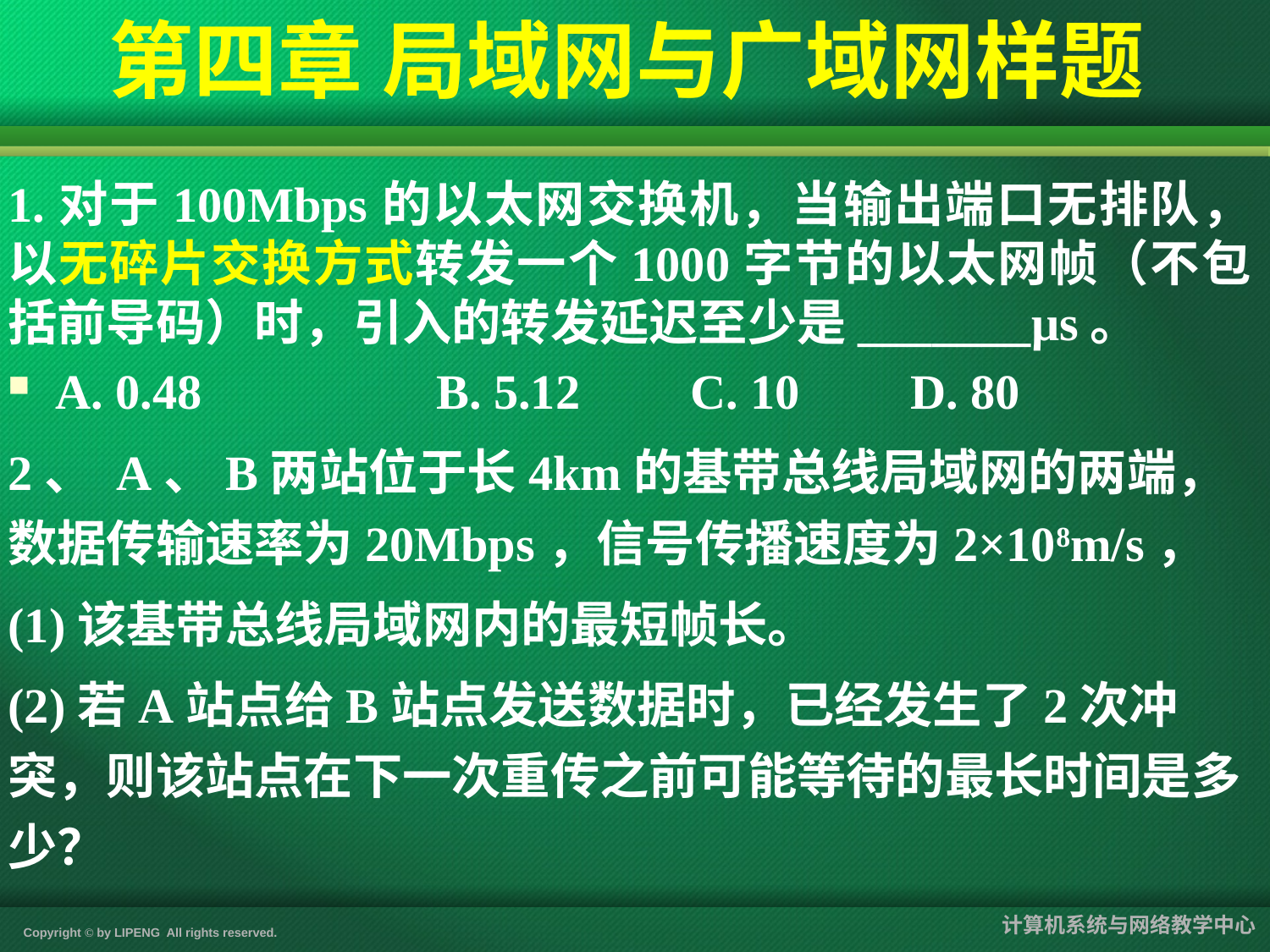

# 第四章 局域网与广域网样题
1.对于100Mbps的以太网交换机，当输出端口无排队，以无碎片交换方式转发一个1000字节的以太网帧（不包括前导码）时，引入的转发延迟至少是_______μs。
A. 0.48    		B. 5.12    	C. 10         D. 80
2、 A、B两站位于长4km的基带总线局域网的两端，数据传输速率为20Mbps，信号传播速度为2×108m/s，
(1)该基带总线局域网内的最短帧长。
(2)若A站点给B站点发送数据时，已经发生了2次冲突，则该站点在下一次重传之前可能等待的最长时间是多少？